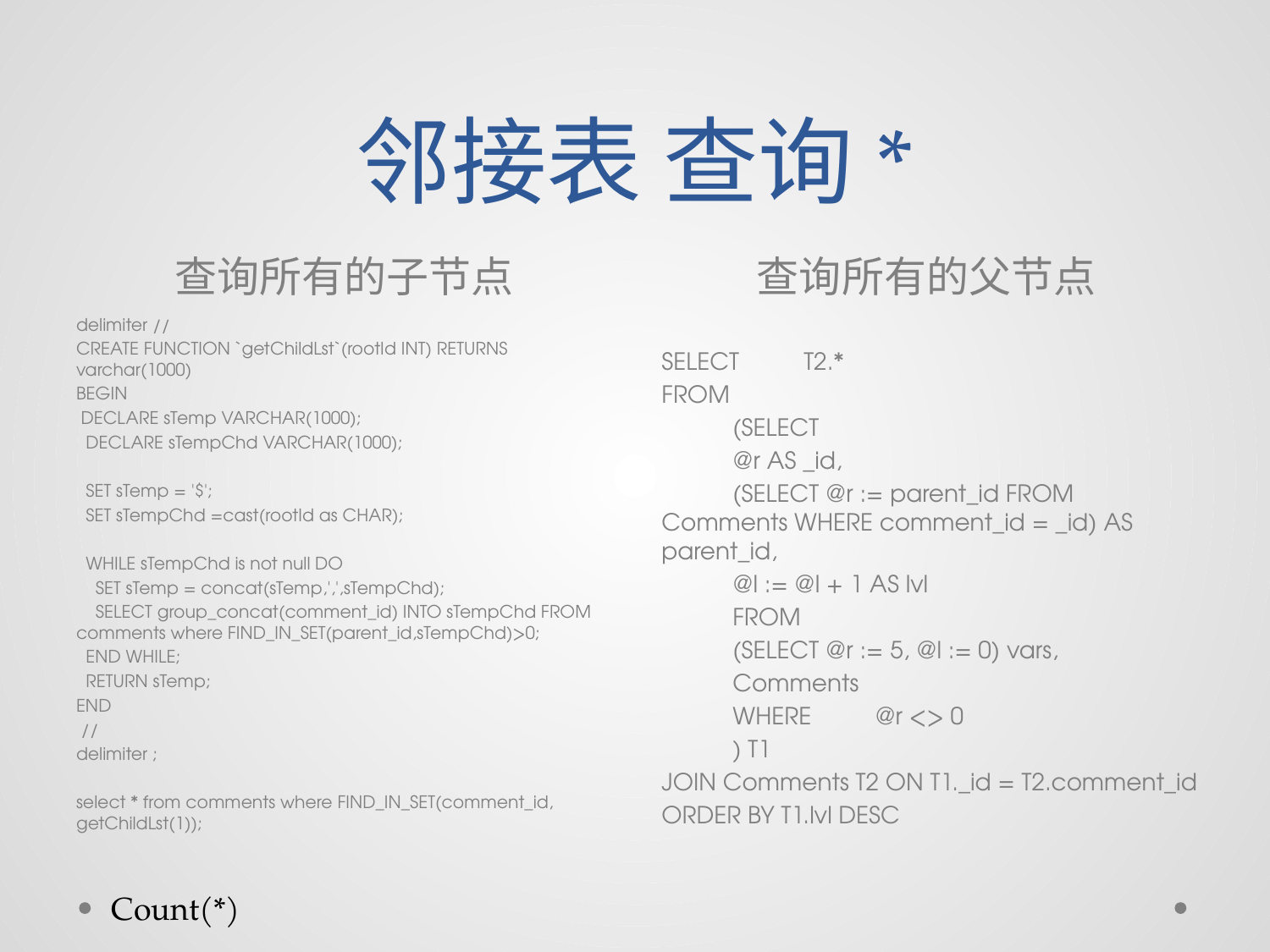

# 邻接表 查询*
查询所有的子节点
查询所有的父节点
delimiter //
CREATE FUNCTION `getChildLst`(rootId INT) RETURNS varchar(1000)
BEGIN
 DECLARE sTemp VARCHAR(1000);
  DECLARE sTempChd VARCHAR(1000);

  SET sTemp = '$';
  SET sTempChd =cast(rootId as CHAR);

  WHILE sTempChd is not null DO
    SET sTemp = concat(sTemp,',',sTempChd);
    SELECT group_concat(comment_id) INTO sTempChd FROM comments where FIND_IN_SET(parent_id,sTempChd)>0;
  END WHILE;
  RETURN sTemp;
END
 //
delimiter ;

select * from comments where FIND_IN_SET(comment_id, getChildLst(1));

SELECT 	T2.*
FROM
	(SELECT
		@r AS _id,
		(SELECT @r := parent_id FROM Comments WHERE comment_id = _id) AS parent_id,
		@l := @l + 1 AS lvl
	FROM
		(SELECT @r := 5, @l := 0) vars,
		Comments
	WHERE 	@r <> 0
	) T1
JOIN Comments T2 ON T1._id = T2.comment_id
ORDER BY T1.lvl DESC

Count(*)